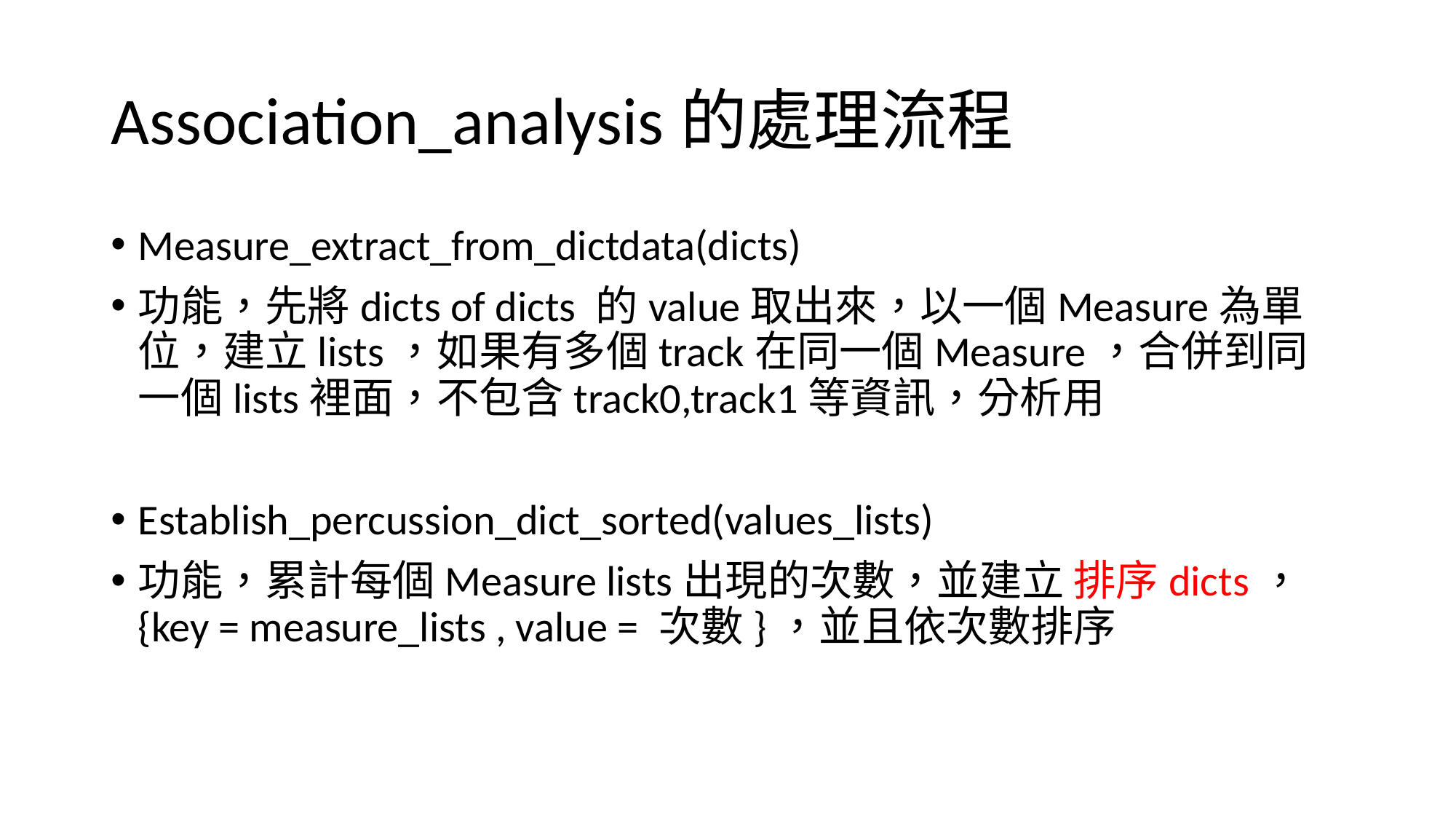

# Association_analysis的處理流程
Measure_extract_from_dictdata(dicts)
功能，先將dicts of dicts 的value取出來，以一個Measure為單位，建立lists，如果有多個track在同一個Measure，合併到同一個lists裡面，不包含track0,track1等資訊，分析用

Establish_percussion_dict_sorted(values_lists)
功能，累計每個Measure lists出現的次數，並建立 排序dicts，{key = measure_lists , value = 次數}，並且依次數排序